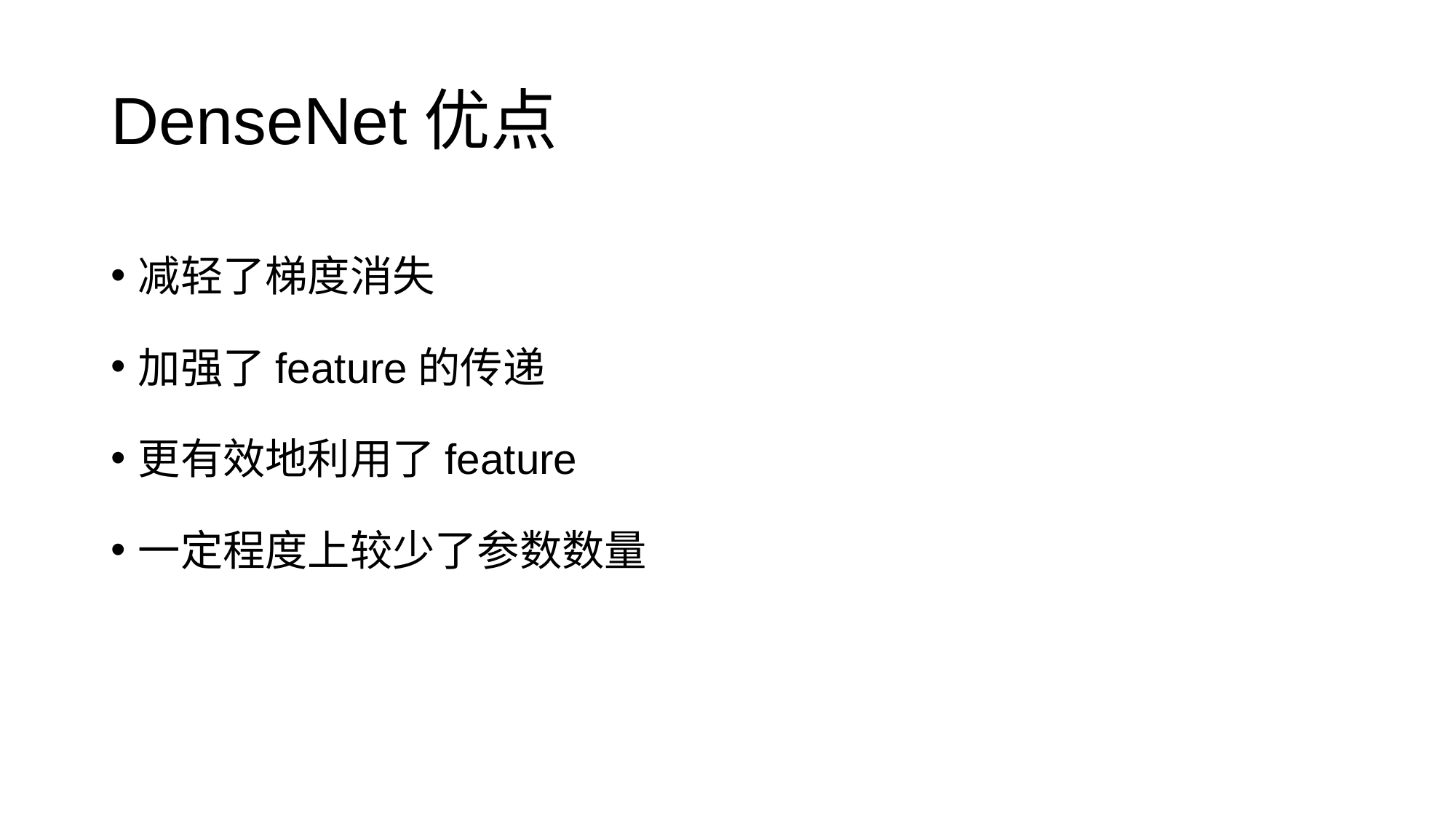

# DenseNet优点
减轻了梯度消失
加强了feature的传递
更有效地利用了feature
一定程度上较少了参数数量